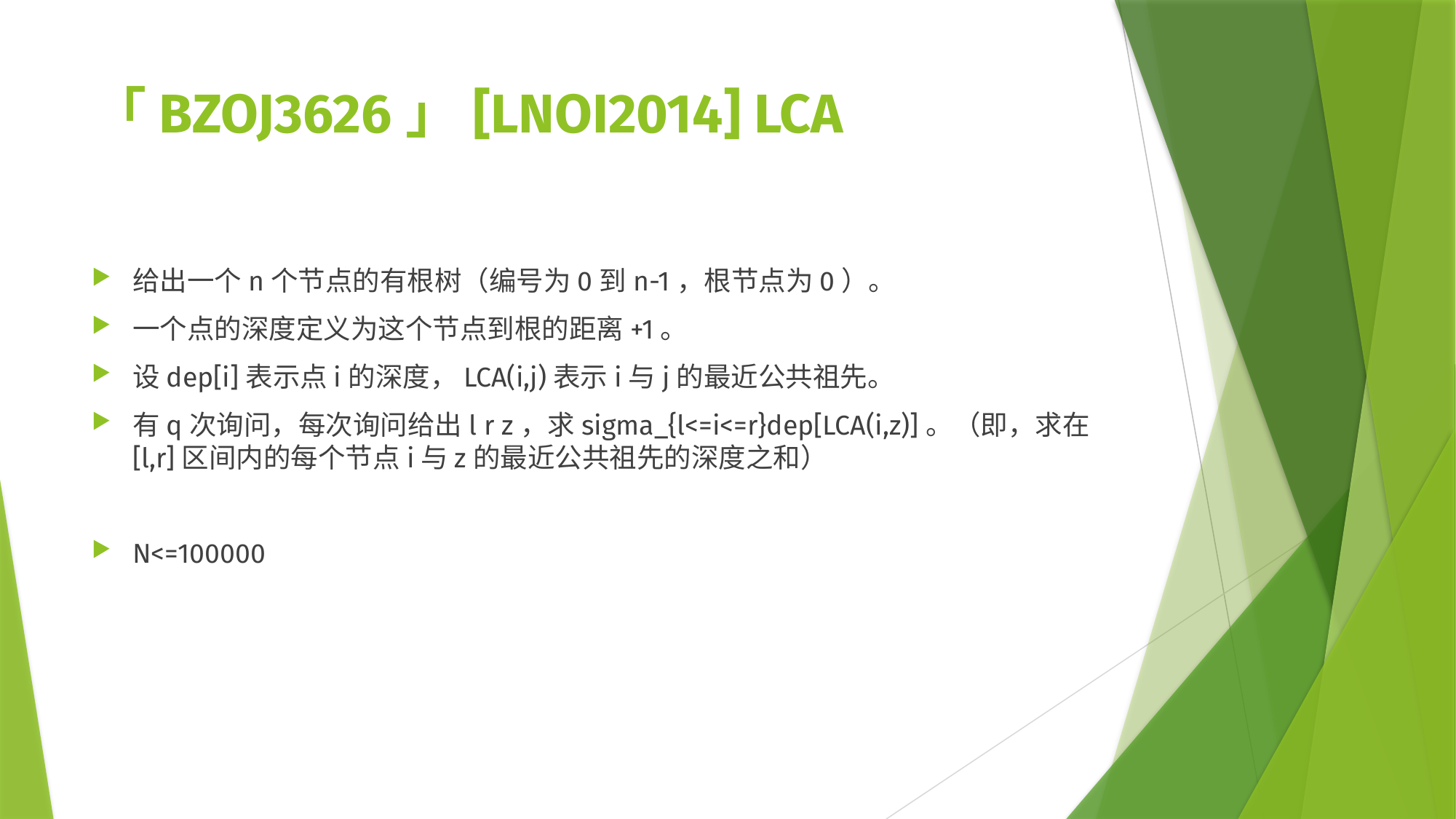

# 「BZOJ3626」[LNOI2014] LCA
给出一个n个节点的有根树（编号为0到n-1，根节点为0）。
一个点的深度定义为这个节点到根的距离+1。
设dep[i]表示点i的深度，LCA(i,j)表示i与j的最近公共祖先。
有q次询问，每次询问给出l r z，求sigma_{l<=i<=r}dep[LCA(i,z)]。（即，求在[l,r]区间内的每个节点i与z的最近公共祖先的深度之和）

N<=100000